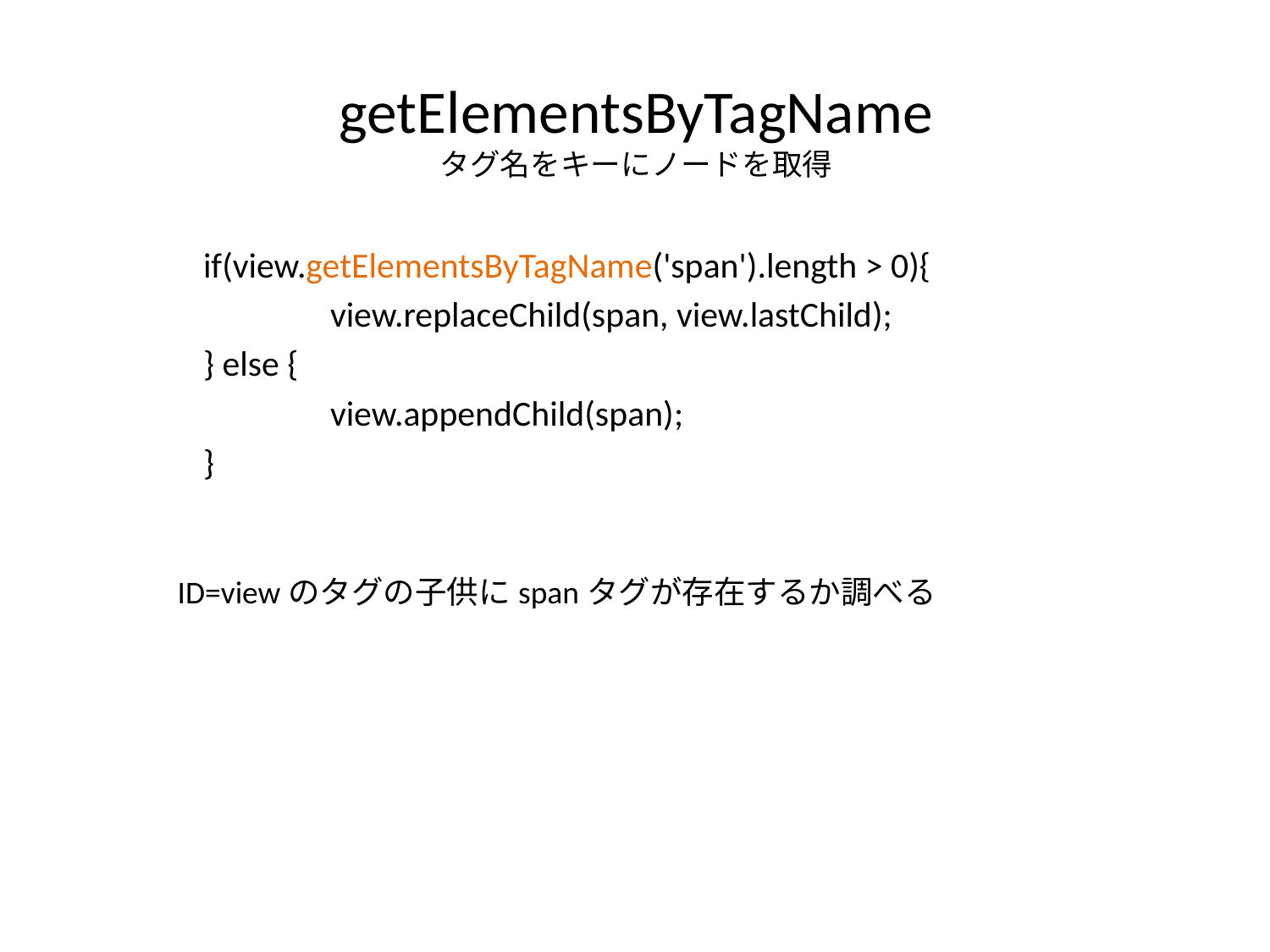

# getElementsByTagName タグ名をキーにノードを取得
	if(view.getElementsByTagName('span').length > 0){
		view.replaceChild(span, view.lastChild);
	} else {
		view.appendChild(span);
	}
ID=viewのタグの子供にspanタグが存在するか調べる